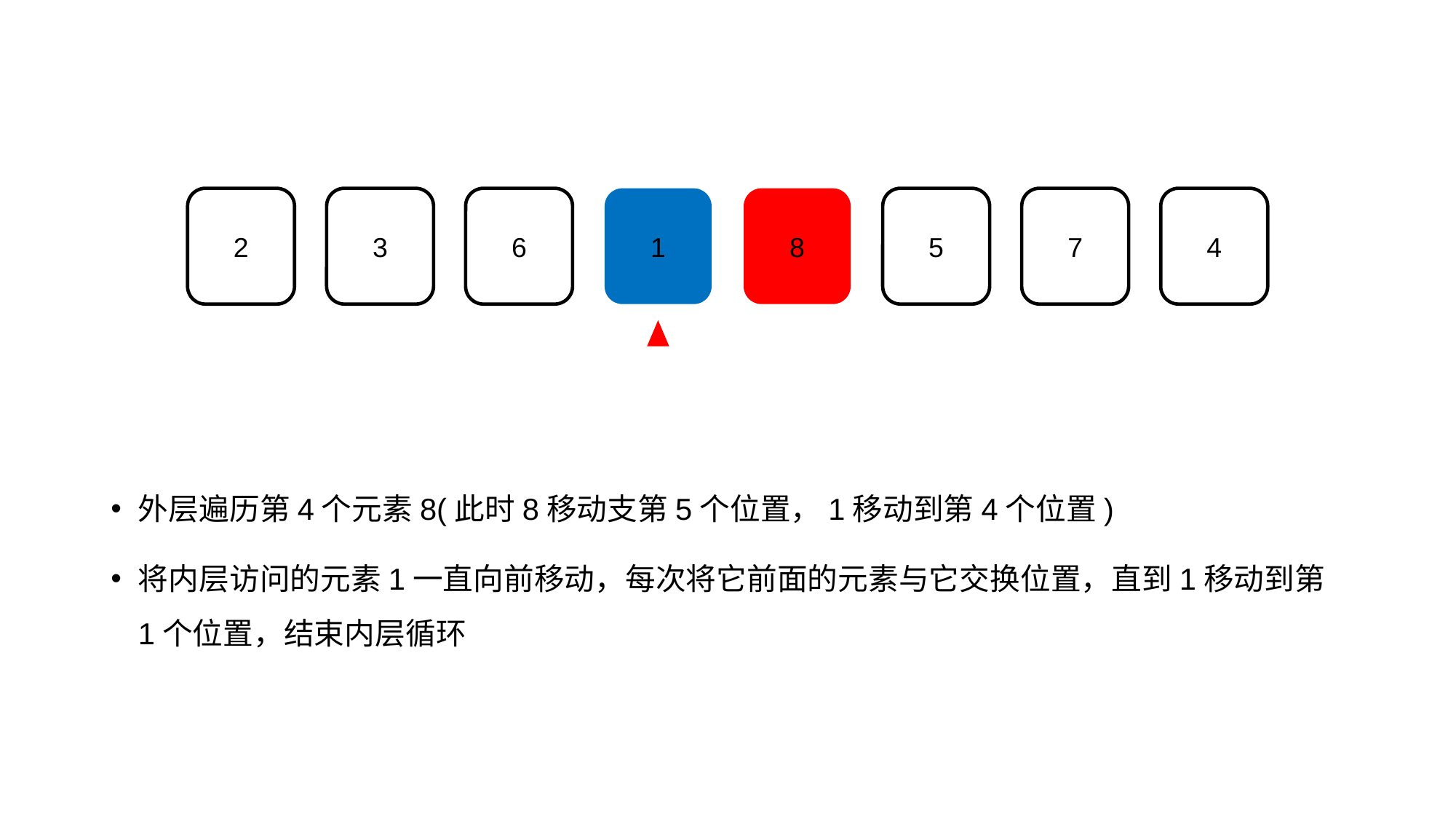

2
3
6
1
8
5
7
4

外层遍历第4个元素8(此时8移动支第5个位置，1移动到第4个位置)
将内层访问的元素1一直向前移动，每次将它前面的元素与它交换位置，直到1移动到第1个位置，结束内层循环